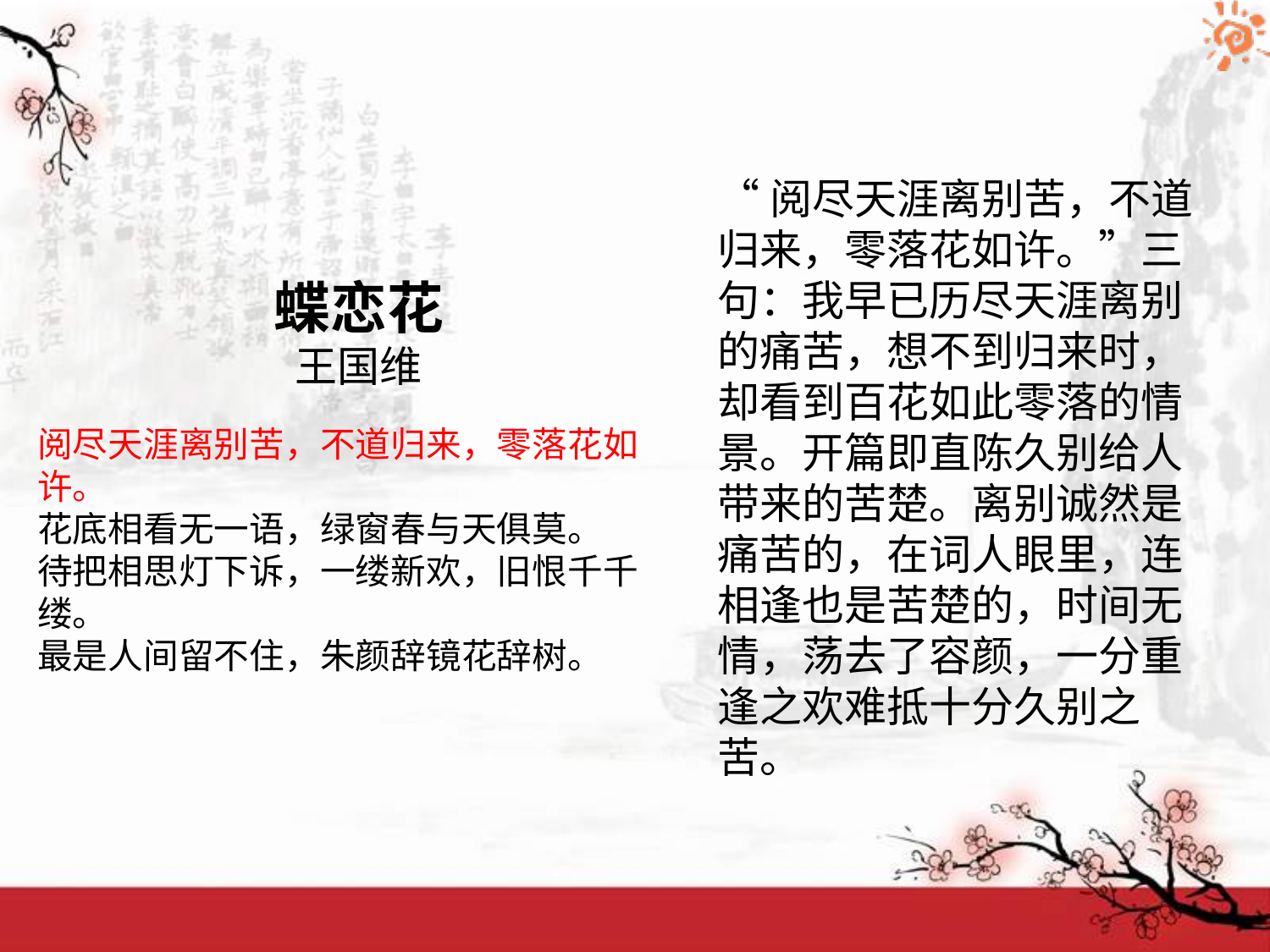

“阅尽天涯离别苦，不道归来，零落花如许。”三句：我早已历尽天涯离别的痛苦，想不到归来时，却看到百花如此零落的情景。开篇即直陈久别给人带来的苦楚。离别诚然是痛苦的，在词人眼里，连相逢也是苦楚的，时间无情，荡去了容颜，一分重逢之欢难抵十分久别之苦。
蝶恋花
王国维
阅尽天涯离别苦，不道归来，零落花如许。
花底相看无一语，绿窗春与天俱莫。
待把相思灯下诉，一缕新欢，旧恨千千缕。
最是人间留不住，朱颜辞镜花辞树。